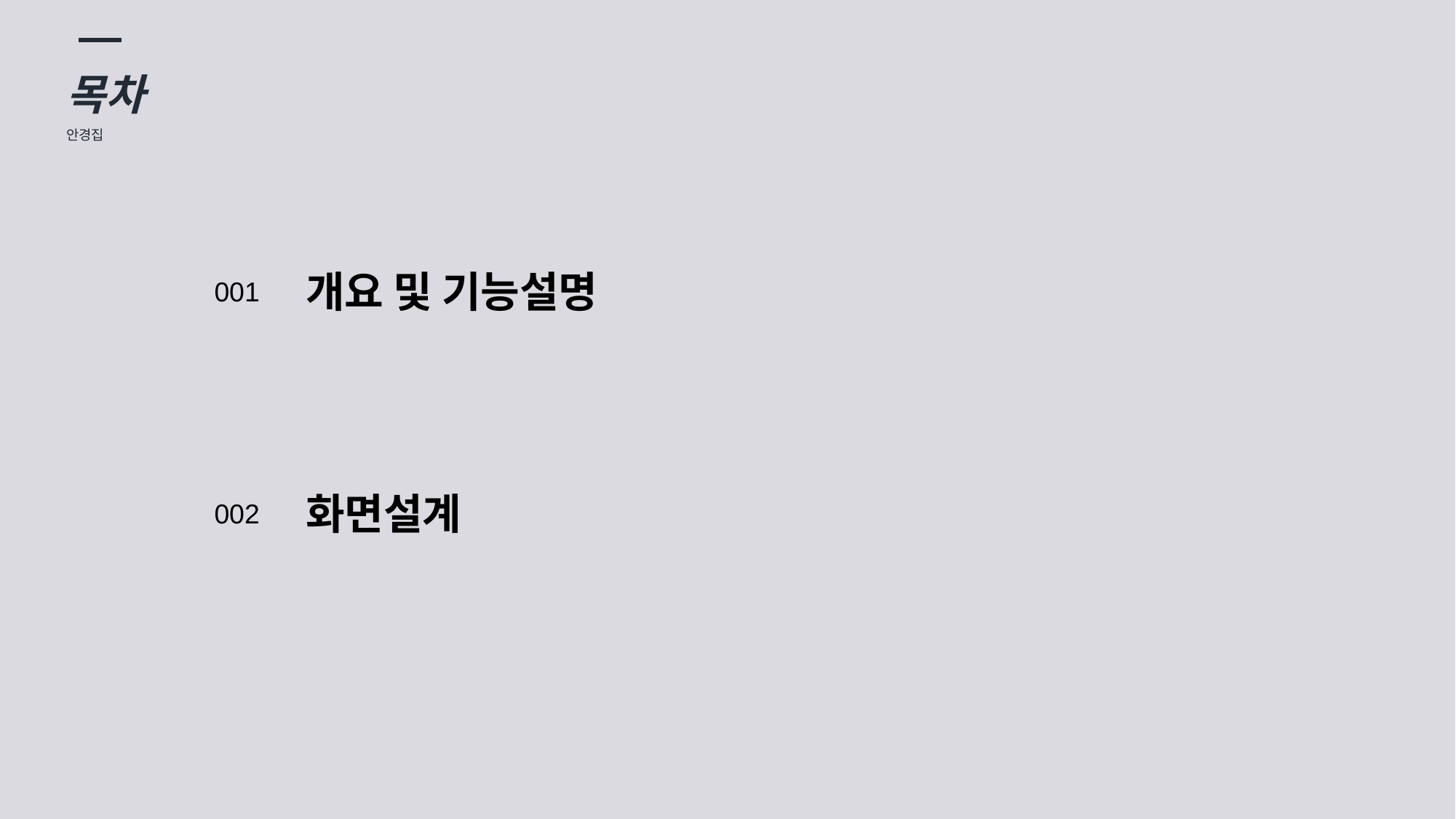

목차
안경집
개요 및 기능설명
001
화면설계
002